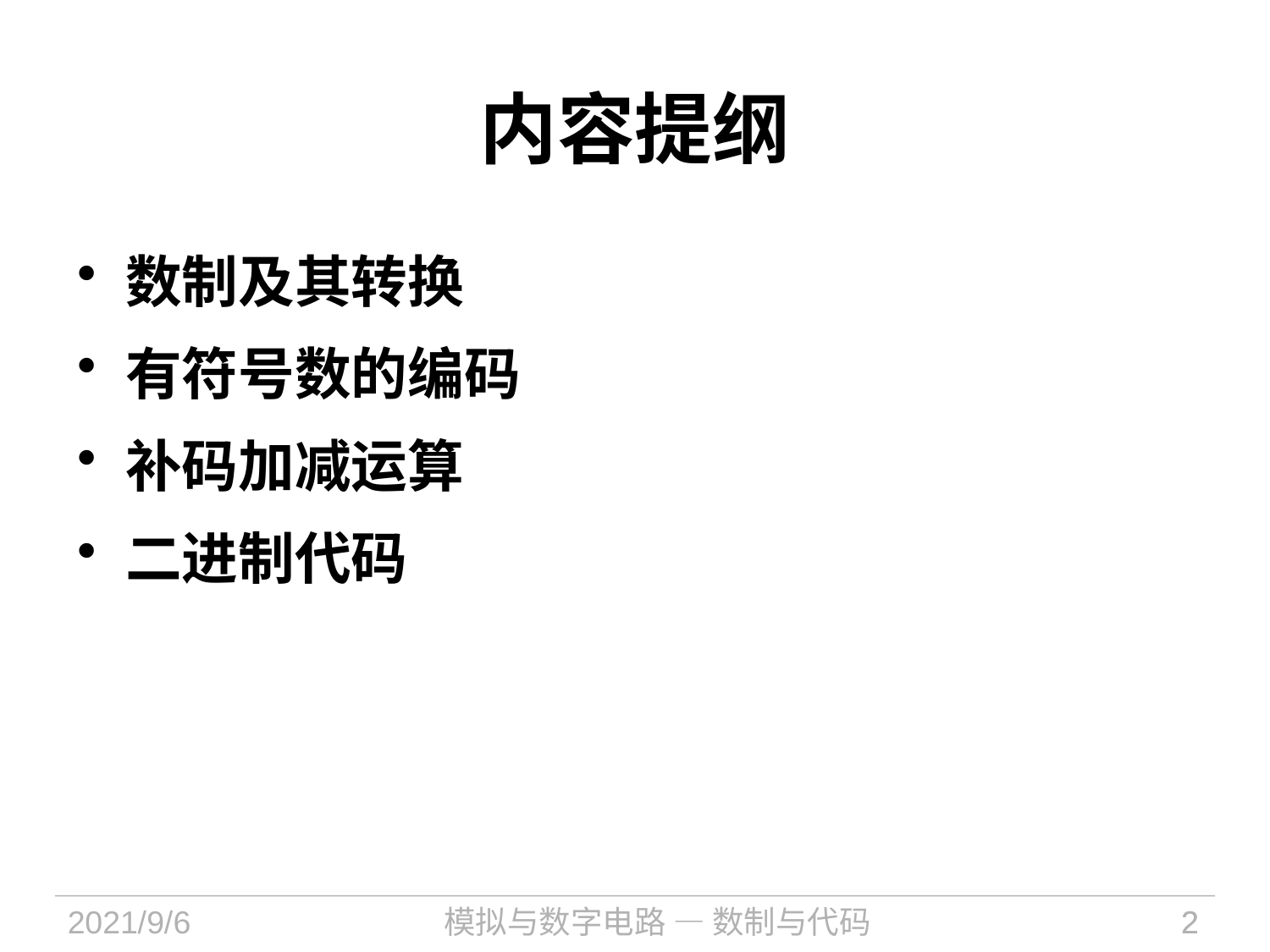

内容提纲
数制及其转换
有符号数的编码
补码加减运算
二进制代码
2021/9/6
模拟与数字电路 — 数制与代码
2
2